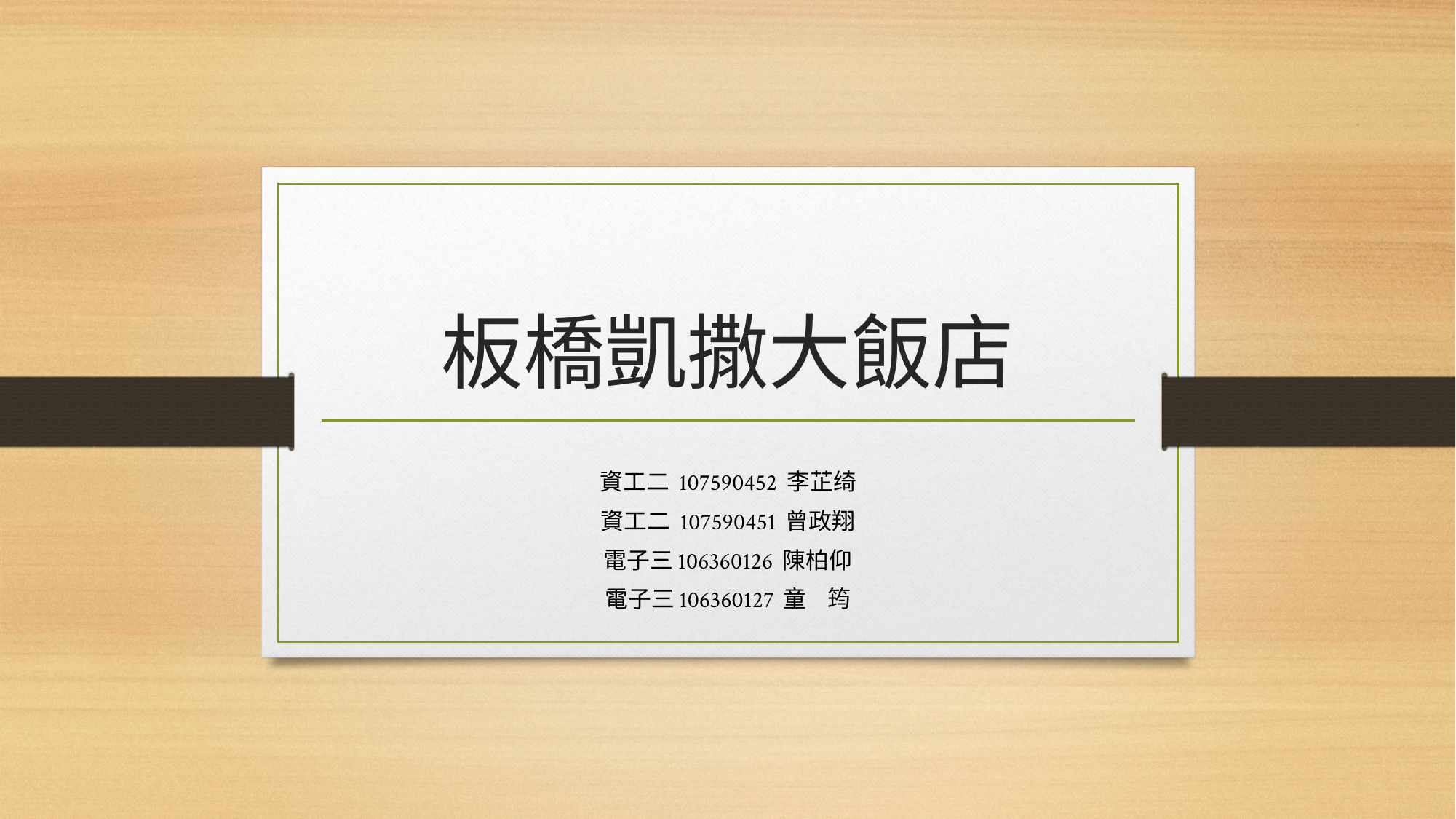

# 板橋凱撒大飯店
資工二 107590452 李芷绮
資工二 107590451 曾政翔
電子三106360126 陳柏仰
電子三106360127 童    筠